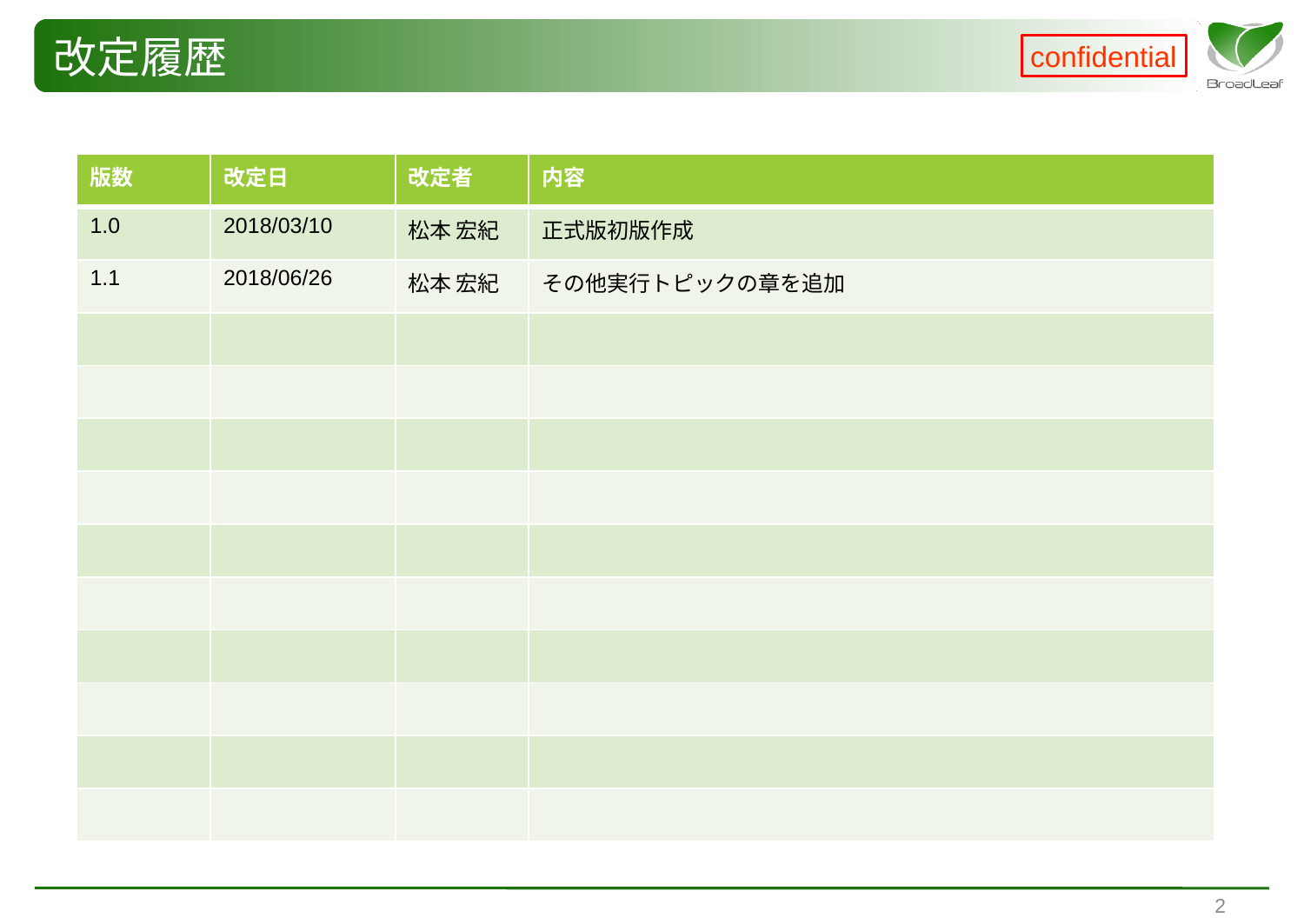

# 改定履歴
| 版数 | 改定日 | 改定者 | 内容 |
| --- | --- | --- | --- |
| 1.0 | 2018/03/10 | 松本 宏紀 | 正式版初版作成 |
| 1.1 | 2018/06/26 | 松本 宏紀 | その他実行トピックの章を追加 |
|  |  |  |  |
|  |  |  |  |
|  |  |  |  |
|  |  |  |  |
|  |  |  |  |
|  |  |  |  |
|  |  |  |  |
|  |  |  |  |
|  |  |  |  |
|  |  |  |  |
2